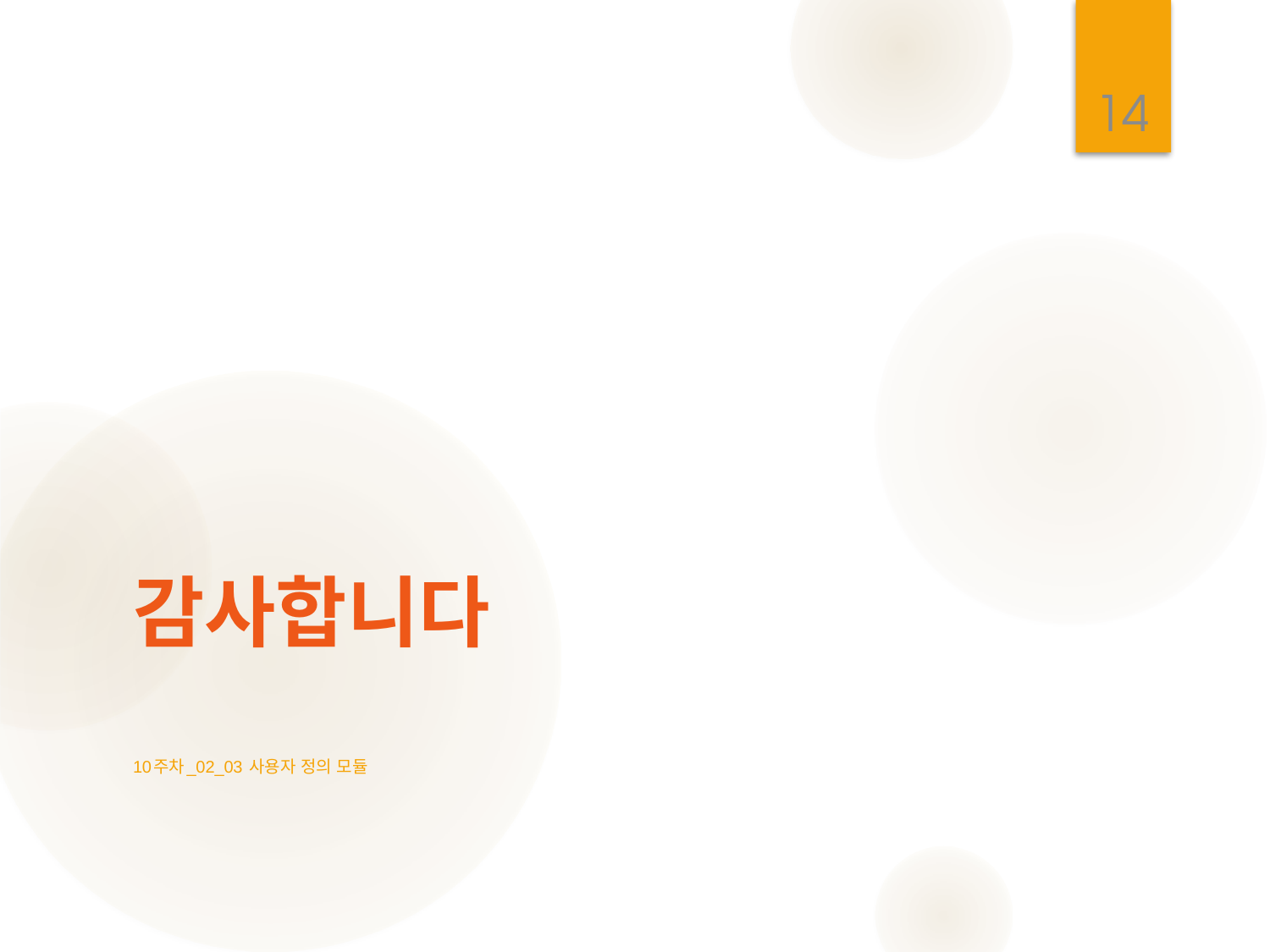

14
# 감사합니다

10주차_02_03 사용자 정의 모듈